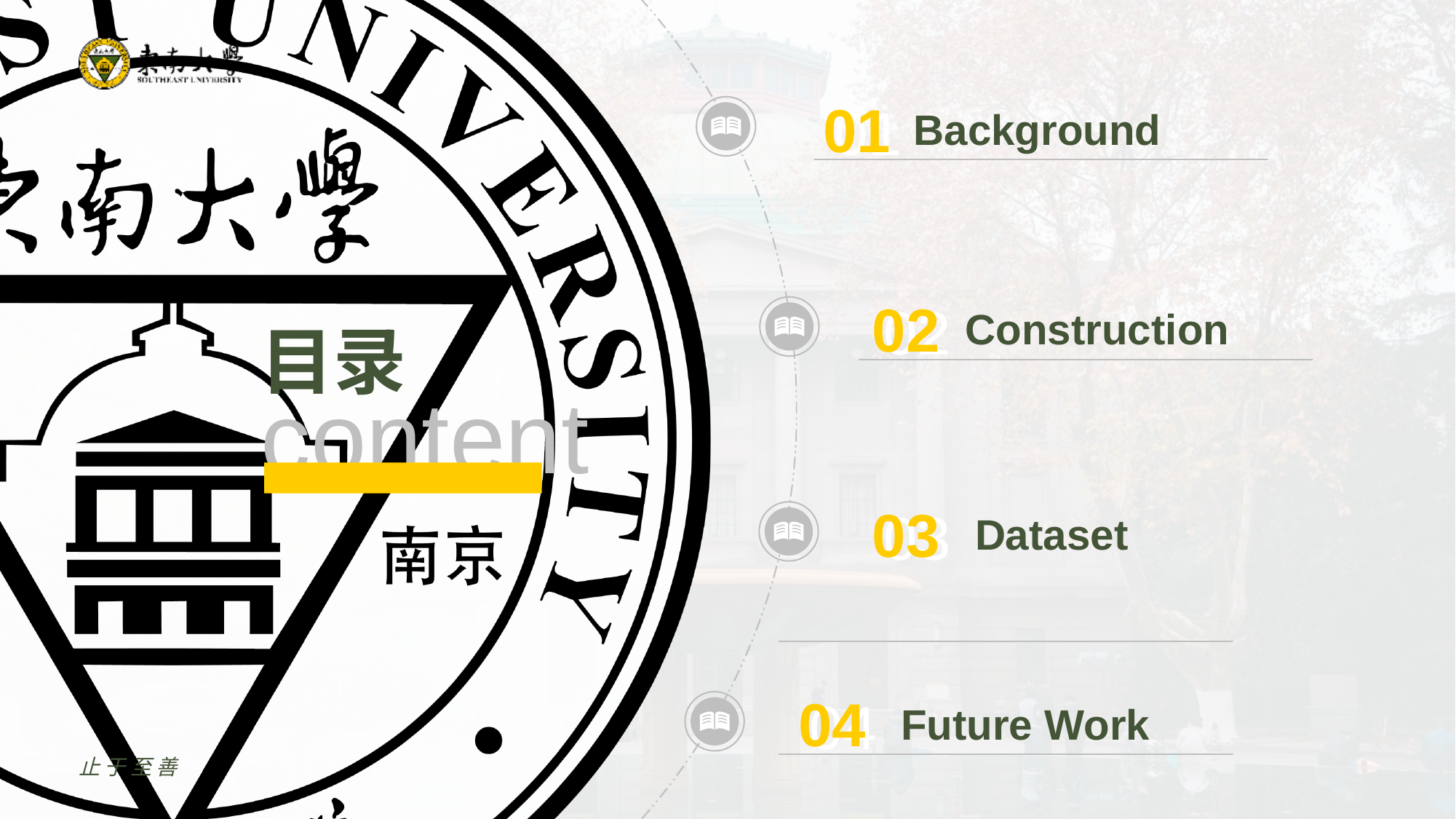

01
01

Background
02
02

Construction
03
03

Dataset
04
04

Future Work

止于至善